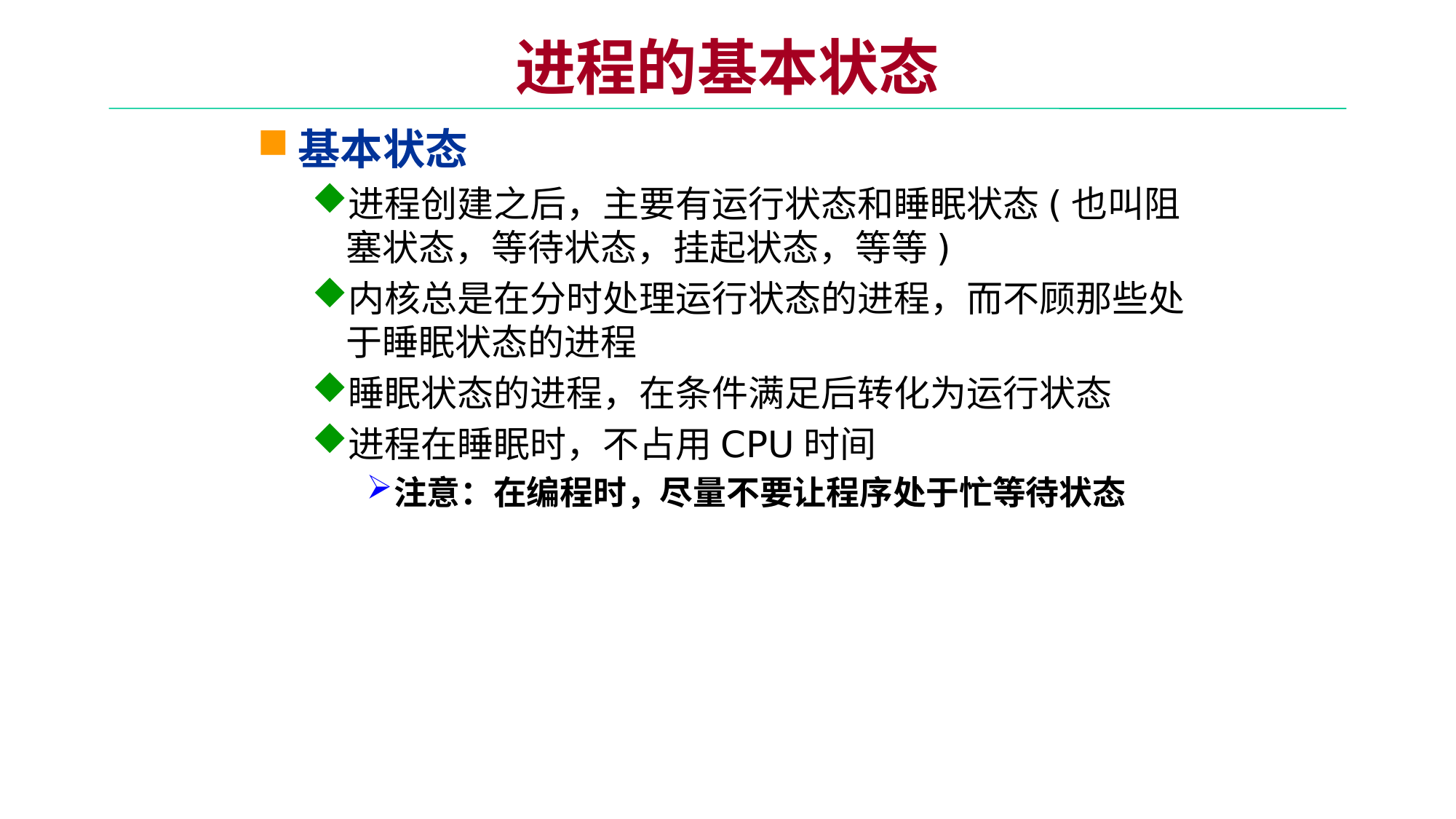

# 进程的基本状态
基本状态
进程创建之后，主要有运行状态和睡眠状态(也叫阻塞状态，等待状态，挂起状态，等等)
内核总是在分时处理运行状态的进程，而不顾那些处于睡眠状态的进程
睡眠状态的进程，在条件满足后转化为运行状态
进程在睡眠时，不占用CPU时间
注意：在编程时，尽量不要让程序处于忙等待状态